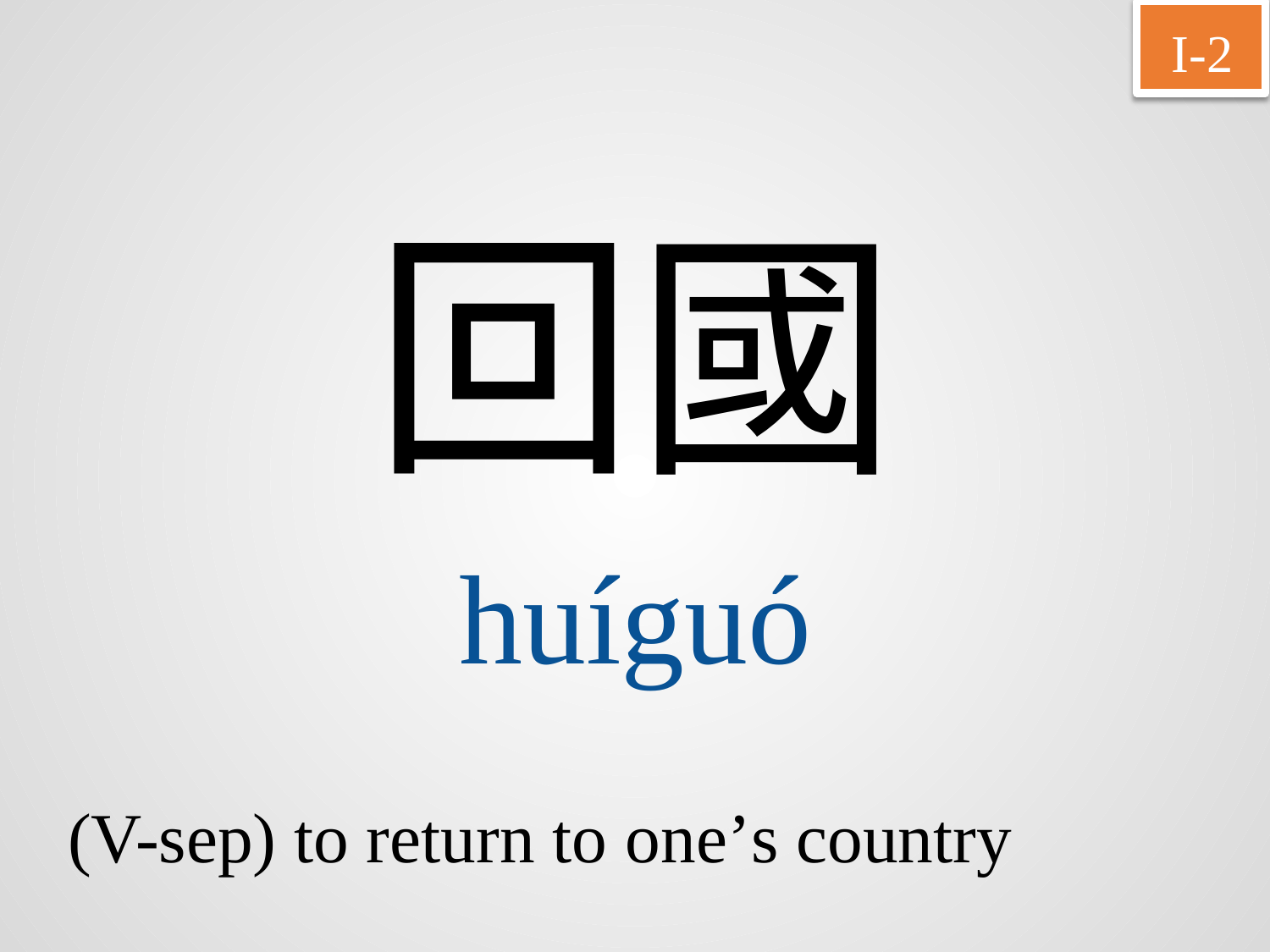

I-2

回國
huíguó
(V-sep) to return to one’s country